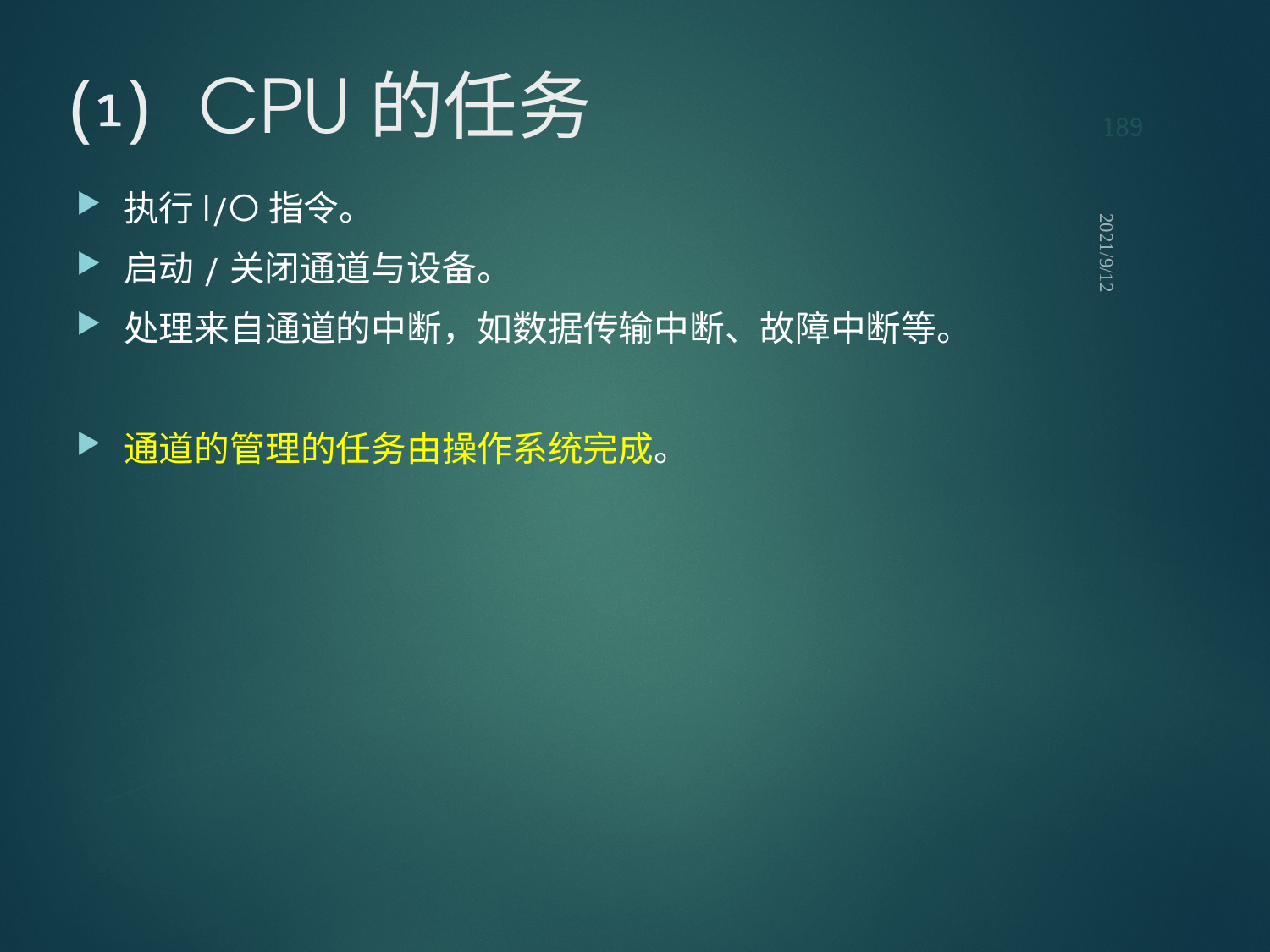

189
# ⑴ CPU的任务
执行I/O指令。
启动/关闭通道与设备。
处理来自通道的中断，如数据传输中断、故障中断等。

通道的管理的任务由操作系统完成。
2021/9/12